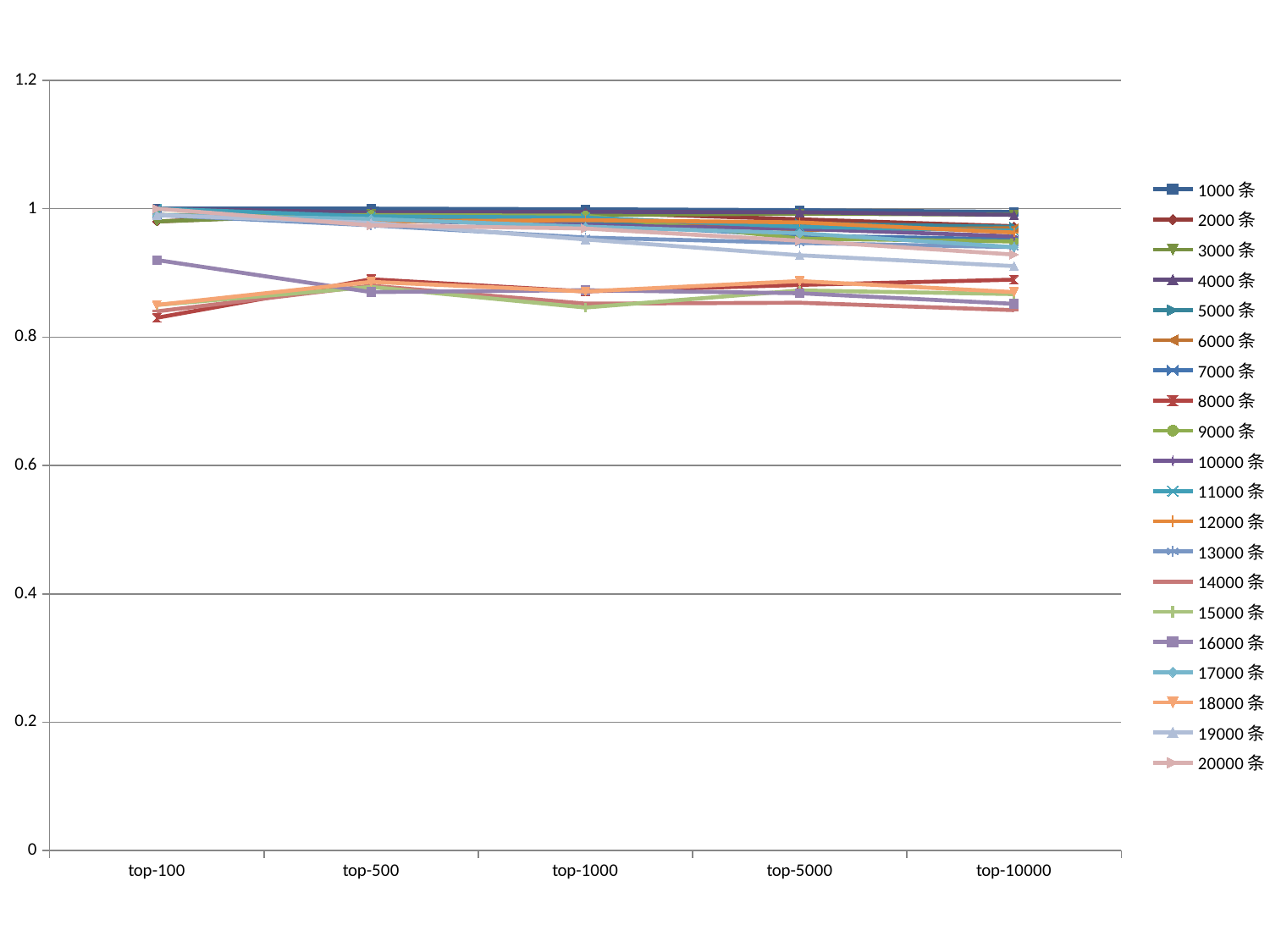

### Chart

| Category | 1000条 | 2000条 | 3000条 | 4000条 | 5000条 | 6000条 | 7000条 | 8000条 | 9000条 | 10000条 | 11000条 | 12000条 | 13000条 | 14000条 | 15000条 | 16000条 | 17000条 | 18000条 | 19000条 | 20000条 |
|---|---|---|---|---|---|---|---|---|---|---|---|---|---|---|---|---|---|---|---|---|
| top-100 | 1.0 | 0.98 | 0.98 | 1.0 | 1.0 | 0.99 | 0.99 | 0.83 | 0.99 | 0.99 | 1.0 | 0.99 | 0.99 | 0.84 | 0.85 | 0.92 | 0.99 | 0.85 | 0.99 | 1.0 |
| top-500 | 1.0 | 0.994 | 0.992 | 0.994 | 0.986 | 0.988 | 0.982 | 0.89 | 0.99 | 0.982 | 0.988 | 0.98 | 0.974 | 0.88 | 0.878 | 0.87 | 0.984 | 0.886 | 0.978 | 0.974 |
| top-1000 | 0.999 | 0.994 | 0.99 | 0.995 | 0.978 | 0.985 | 0.976 | 0.871 | 0.989 | 0.974 | 0.986 | 0.982 | 0.955 | 0.852 | 0.846 | 0.873 | 0.972 | 0.871 | 0.952 | 0.969 |
| top-5000 | 0.9976 | 0.9834 | 0.9922 | 0.9944 | 0.9768 | 0.967 | 0.958 | 0.8812 | 0.9534 | 0.9686 | 0.9718 | 0.9786 | 0.9466 | 0.8534 | 0.8726 | 0.8682 | 0.9618 | 0.8872 | 0.9274 | 0.95 |
| top-10000 | 0.9949 | 0.9726 | 0.9906 | 0.9902 | 0.9717 | 0.9696 | 0.9522 | 0.8894 | 0.9489 | 0.9568 | 0.9657 | 0.9628 | 0.94 | 0.8419 | 0.8669 | 0.8517 | 0.94 | 0.87 | 0.9105 | 0.9285 |